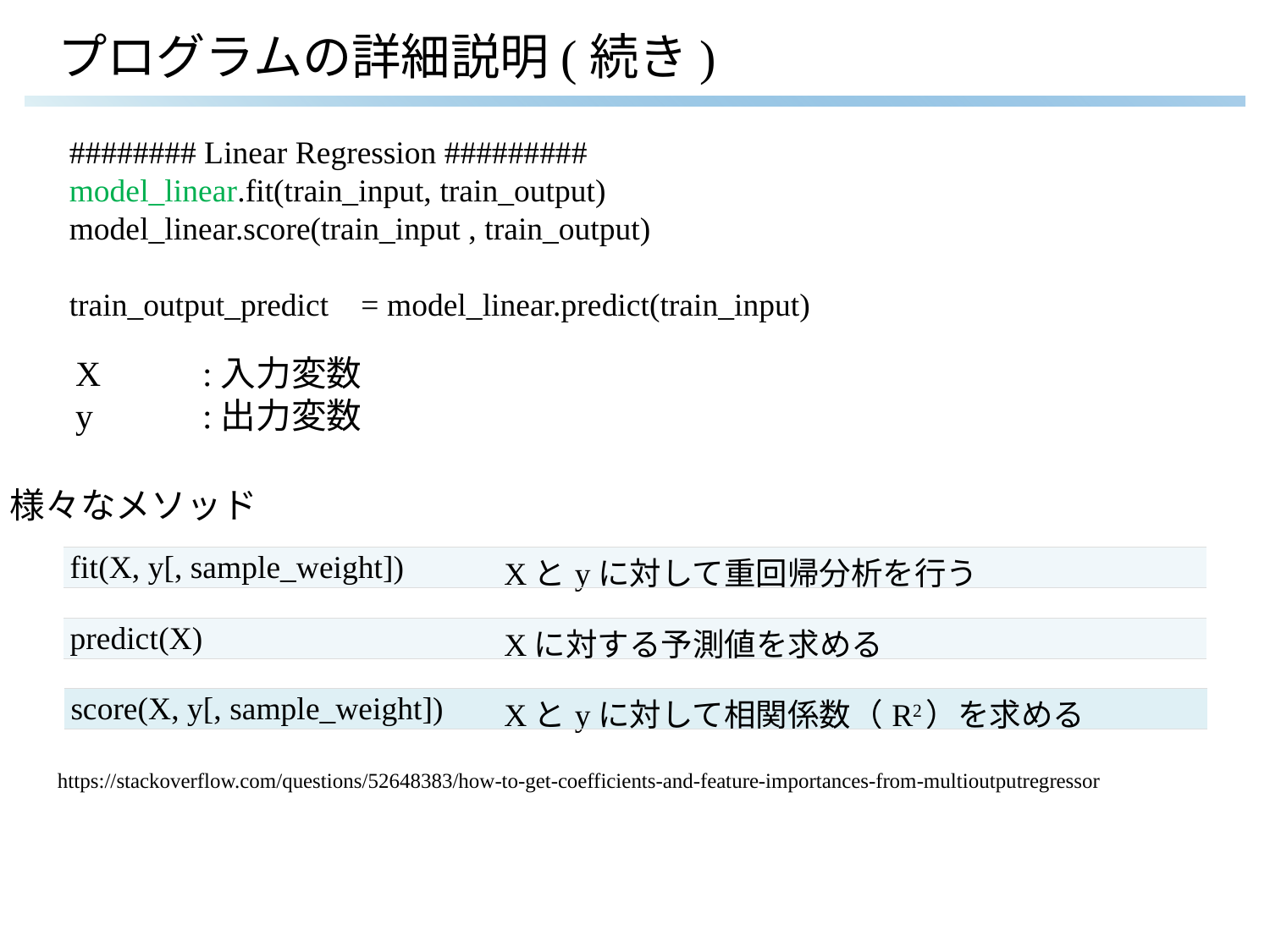

# プログラムの詳細説明(続き)
######## Linear Regression #########
model_linear.fit(train_input, train_output)
model_linear.score(train_input , train_output)

train_output_predict    = model_linear.predict(train_input)

X	:入力変数
y	:出力変数
様々なメソッド
| fit(X, y[, sample\_weight]) | Xとyに対して重回帰分析を行う |
| --- | --- |
| predict(X) | Xに対する予測値を求める |
| --- | --- |
| score(X, y[, sample\_weight]) | Xとyに対して相関係数（R2）を求める |
| --- | --- |
https://stackoverflow.com/questions/52648383/how-to-get-coefficients-and-feature-importances-from-multioutputregressor